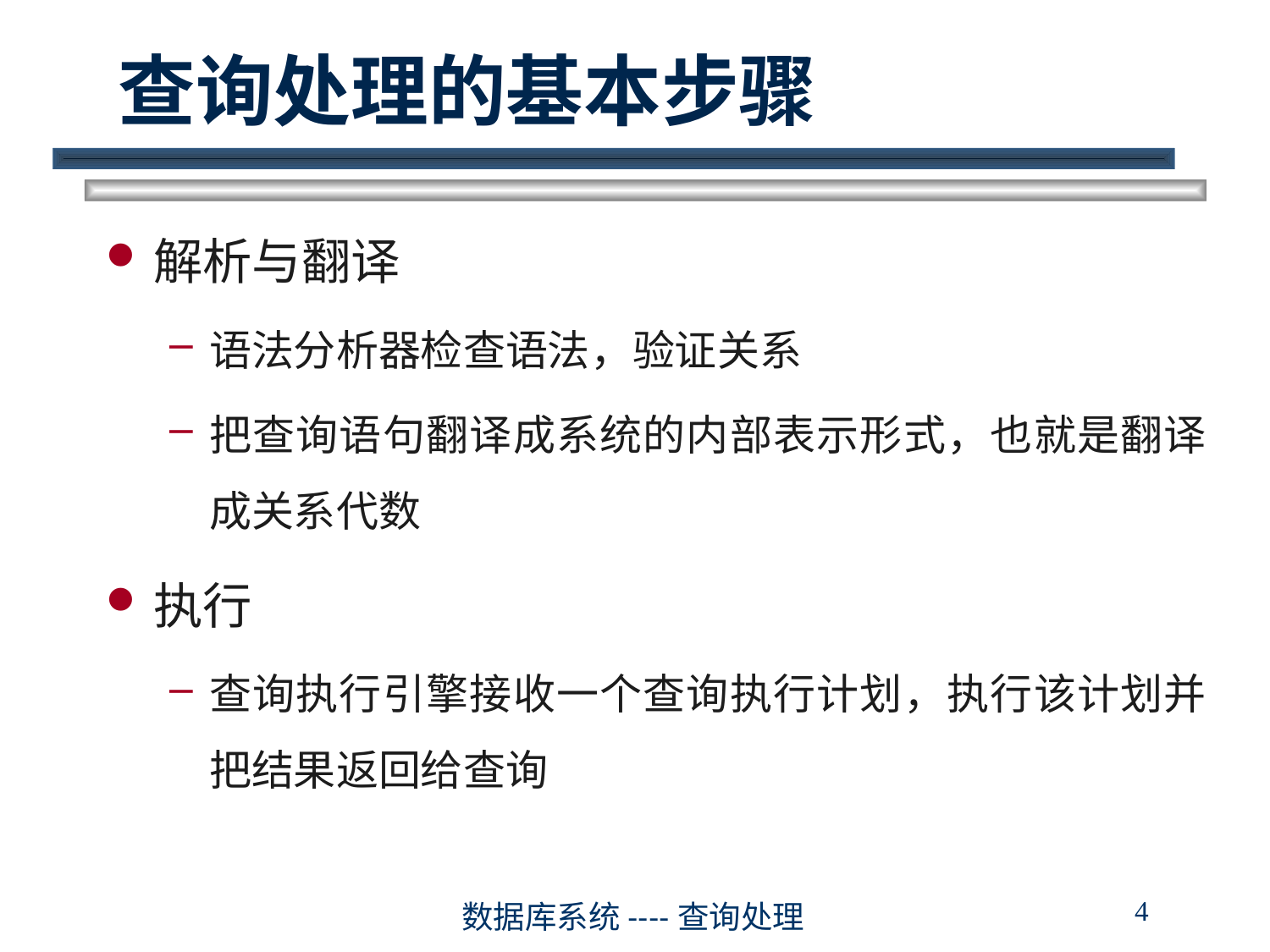

# 查询处理的基本步骤
解析与翻译
语法分析器检查语法，验证关系
把查询语句翻译成系统的内部表示形式，也就是翻译成关系代数
执行
查询执行引擎接收一个查询执行计划，执行该计划并把结果返回给查询

4
数据库系统----查询处理